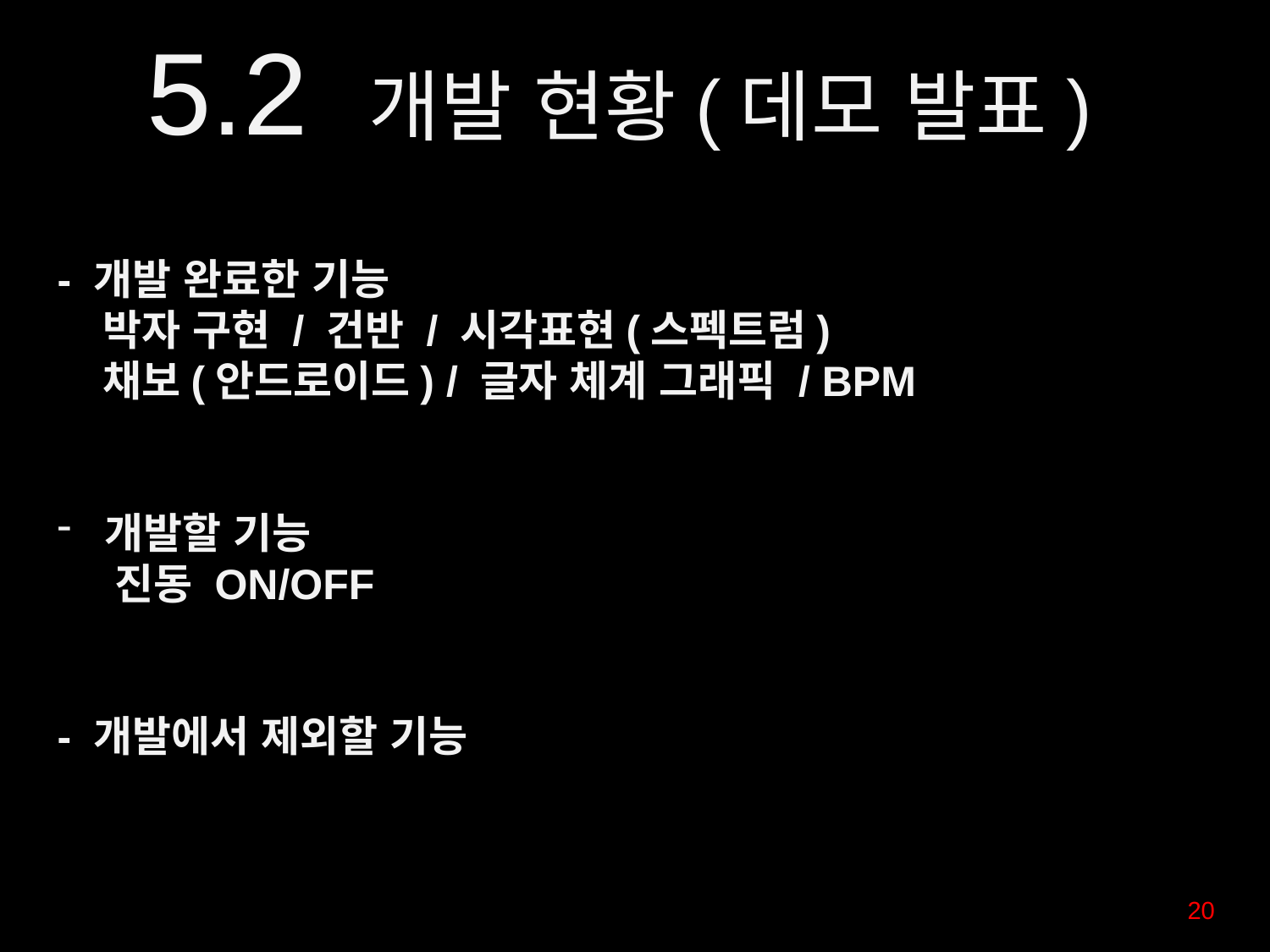

5.2 개발 현황(데모 발표)
- 개발 완료한 기능
   박자 구현 / 건반 / 시각표현(스펙트럼)
   채보(안드로이드) / 글자 체계 그래픽 / BPM

개발할 기능
    진동 ON/OFF

- 개발에서 제외할 기능

20
20